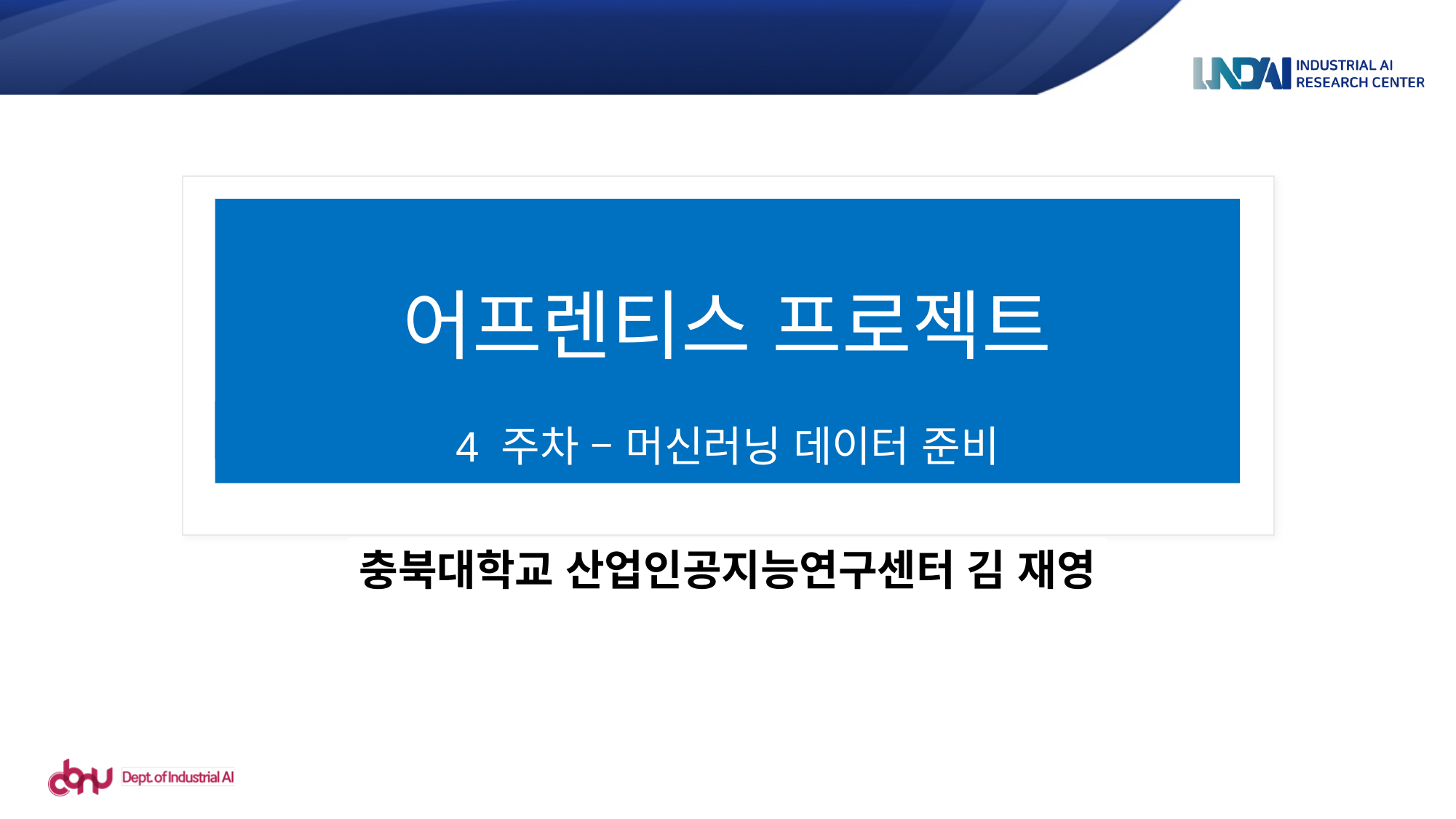

# 어프렌티스 프로젝트
4 주차 – 머신러닝 데이터 준비
충북대학교 산업인공지능연구센터 김 재영